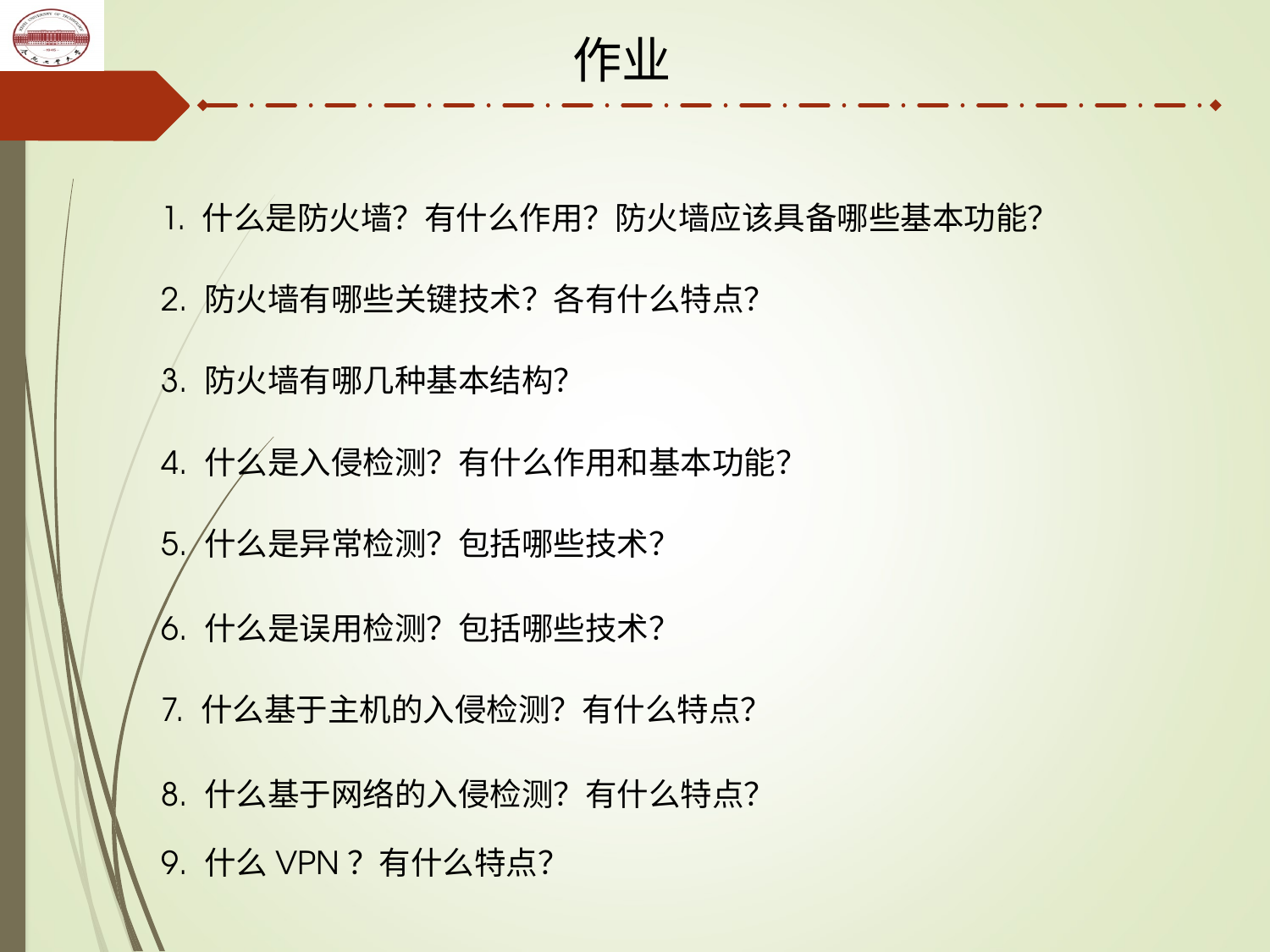

作业
1. 什么是防火墙？有什么作用？防火墙应该具备哪些基本功能？
2. 防火墙有哪些关键技术？各有什么特点？
3. 防火墙有哪几种基本结构？
4. 什么是入侵检测？有什么作用和基本功能？
5. 什么是异常检测？包括哪些技术？
6. 什么是误用检测？包括哪些技术？
7. 什么基于主机的入侵检测？有什么特点？
8. 什么基于网络的入侵检测？有什么特点？
9. 什么VPN？有什么特点？